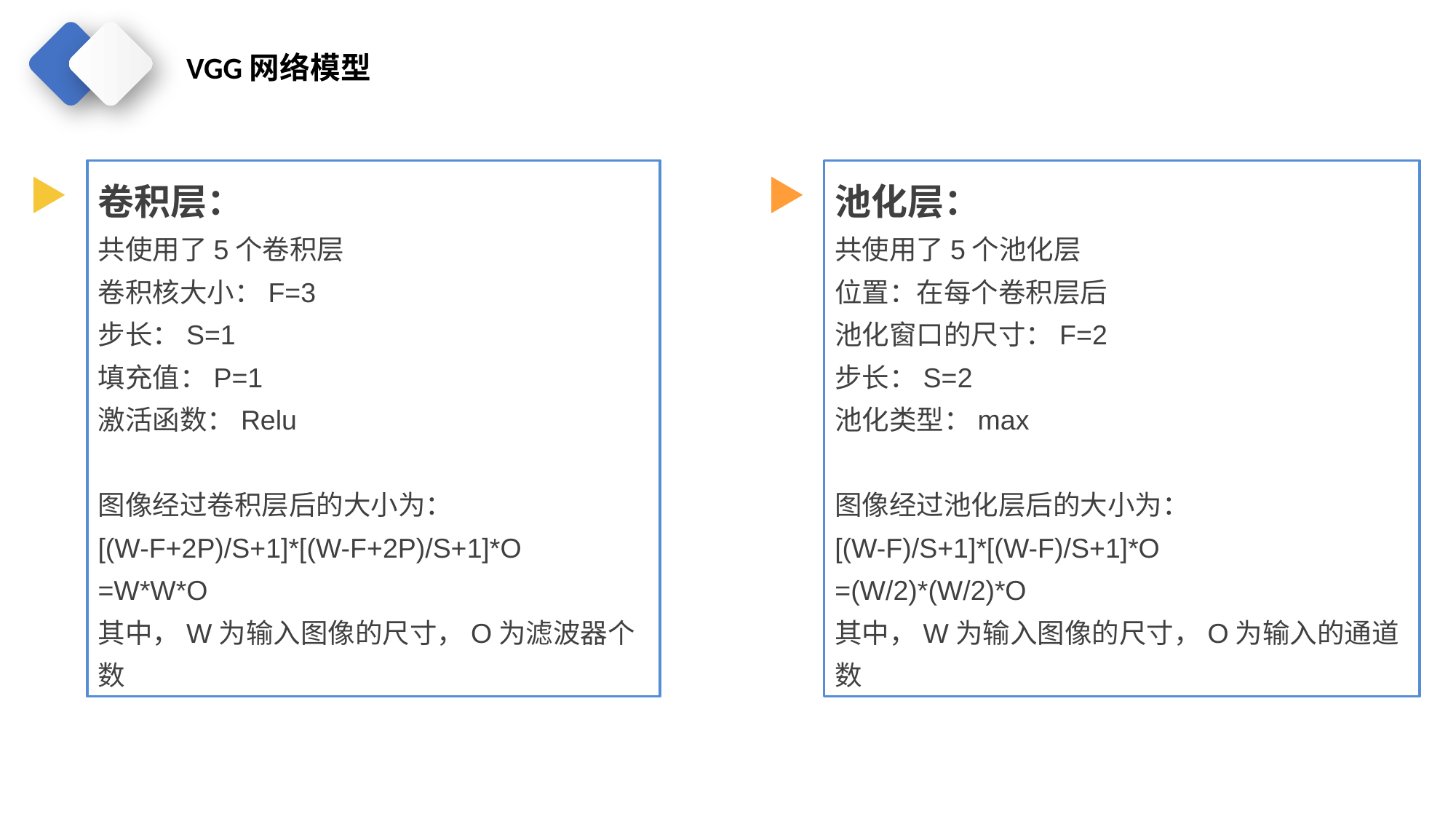

VGG网络模型
卷积层：
共使用了5个卷积层
卷积核大小：F=3
步长：S=1
填充值：P=1
激活函数：Relu

图像经过卷积层后的大小为：
[(W-F+2P)/S+1]*[(W-F+2P)/S+1]*O
=W*W*O
其中，W为输入图像的尺寸，O为滤波器个数
池化层：
共使用了5个池化层
位置：在每个卷积层后
池化窗口的尺寸：F=2
步长：S=2
池化类型：max

图像经过池化层后的大小为：
[(W-F)/S+1]*[(W-F)/S+1]*O
=(W/2)*(W/2)*O
其中，W为输入图像的尺寸，O为输入的通道数